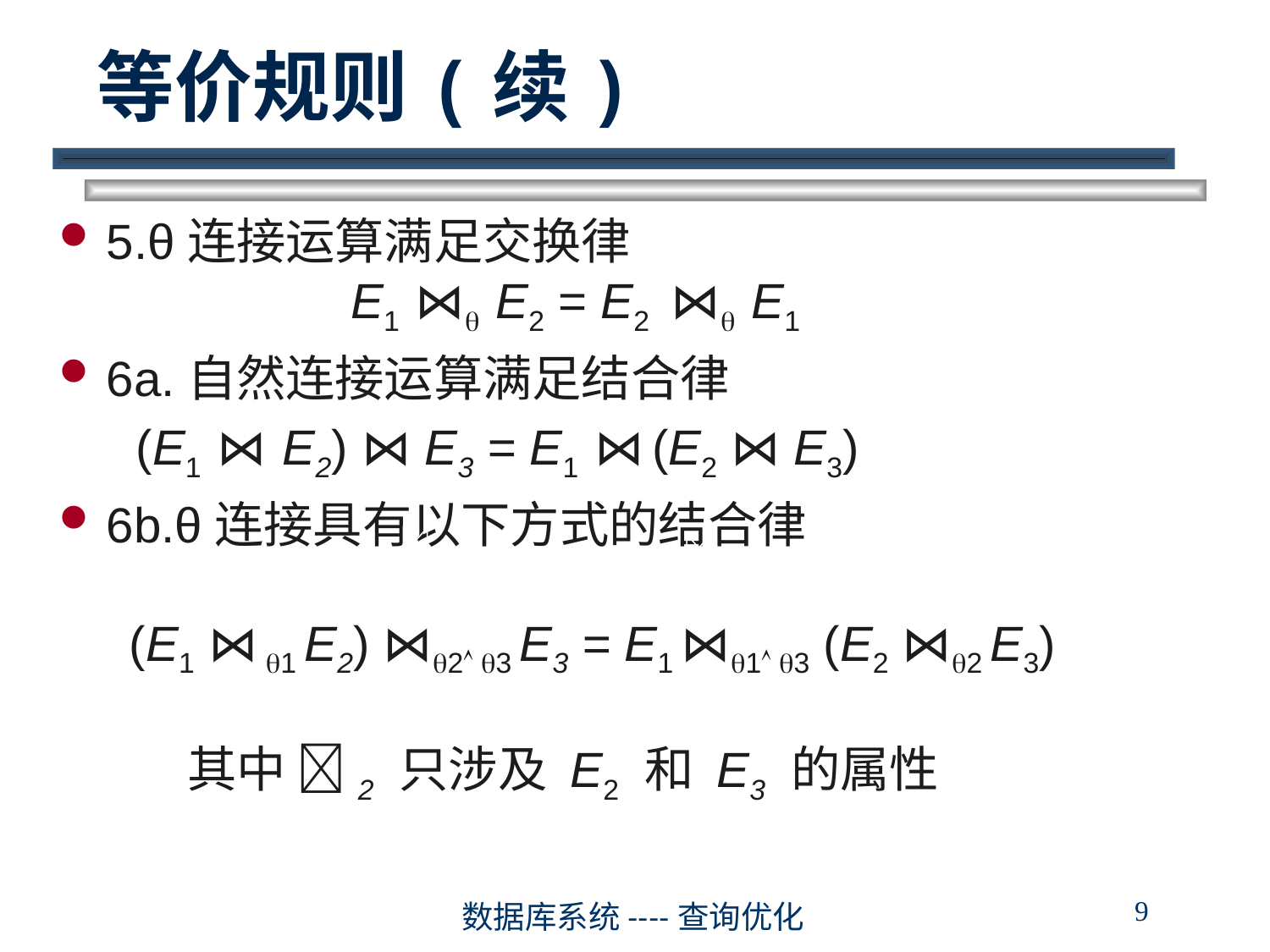

# 等价规则(续)
5.θ连接运算满足交换律
	E1  ⋈θ  E2 = E2  ⋈θ  E1
6a.自然连接运算满足结合律
 (E1  ⋈  E2) ⋈ E3 = E1  ⋈ (E2 ⋈ E3)
6b.θ连接具有以下方式的结合律
 (E1 ⋈ θ1 E2) ⋈θ2∧ θ3 E3 = E1 ⋈θ1∧ θ3 (E2 ⋈θ2 E3)
     其中 θ2 只涉及 E2 和 E3 的属性

9
数据库系统----查询优化